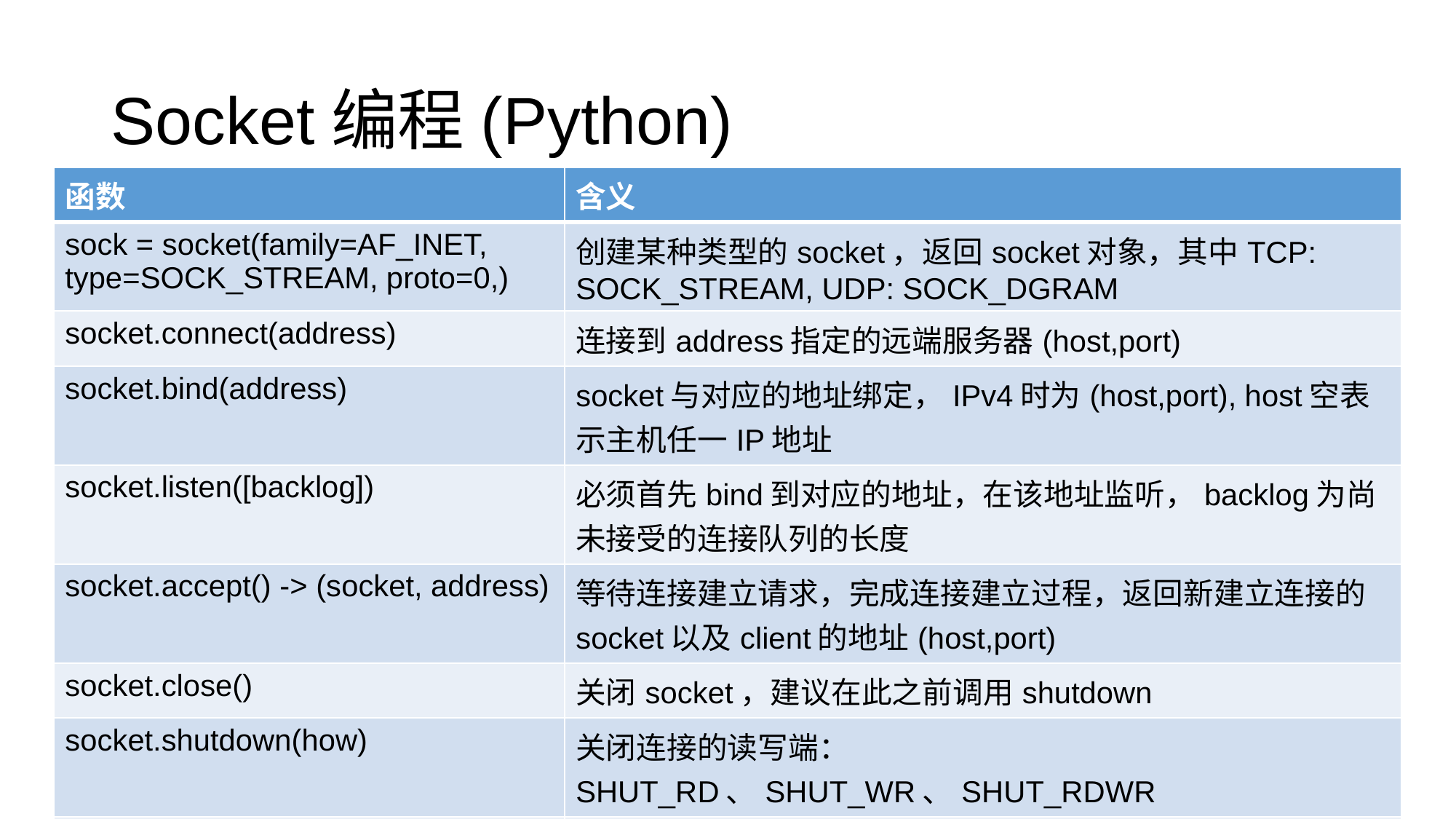

# Socket编程(Python)
| 函数 | 含义 |
| --- | --- |
| sock = socket(family=AF\_INET, type=SOCK\_STREAM, proto=0,) | 创建某种类型的socket，返回socket对象，其中TCP: SOCK\_STREAM, UDP: SOCK\_DGRAM |
| socket.connect(address) | 连接到address指定的远端服务器(host,port) |
| socket.bind(address) | socket与对应的地址绑定，IPv4时为(host,port), host空表示主机任一IP地址 |
| socket.listen([backlog]) | 必须首先bind到对应的地址，在该地址监听，backlog为尚未接受的连接队列的长度 |
| socket.accept() -> (socket, address) | 等待连接建立请求，完成连接建立过程，返回新建立连接的socket以及client的地址(host,port) |
| socket.close() | 关闭socket，建议在此之前调用shutdown |
| socket.shutdown(how) | 关闭连接的读写端：SHUT\_RD、SHUT\_WR、SHUT\_RDWR |
| socket.getsockname() | 获得socket的本地地址 |
| socket.getpeername() | 获得socket的远端地址 |